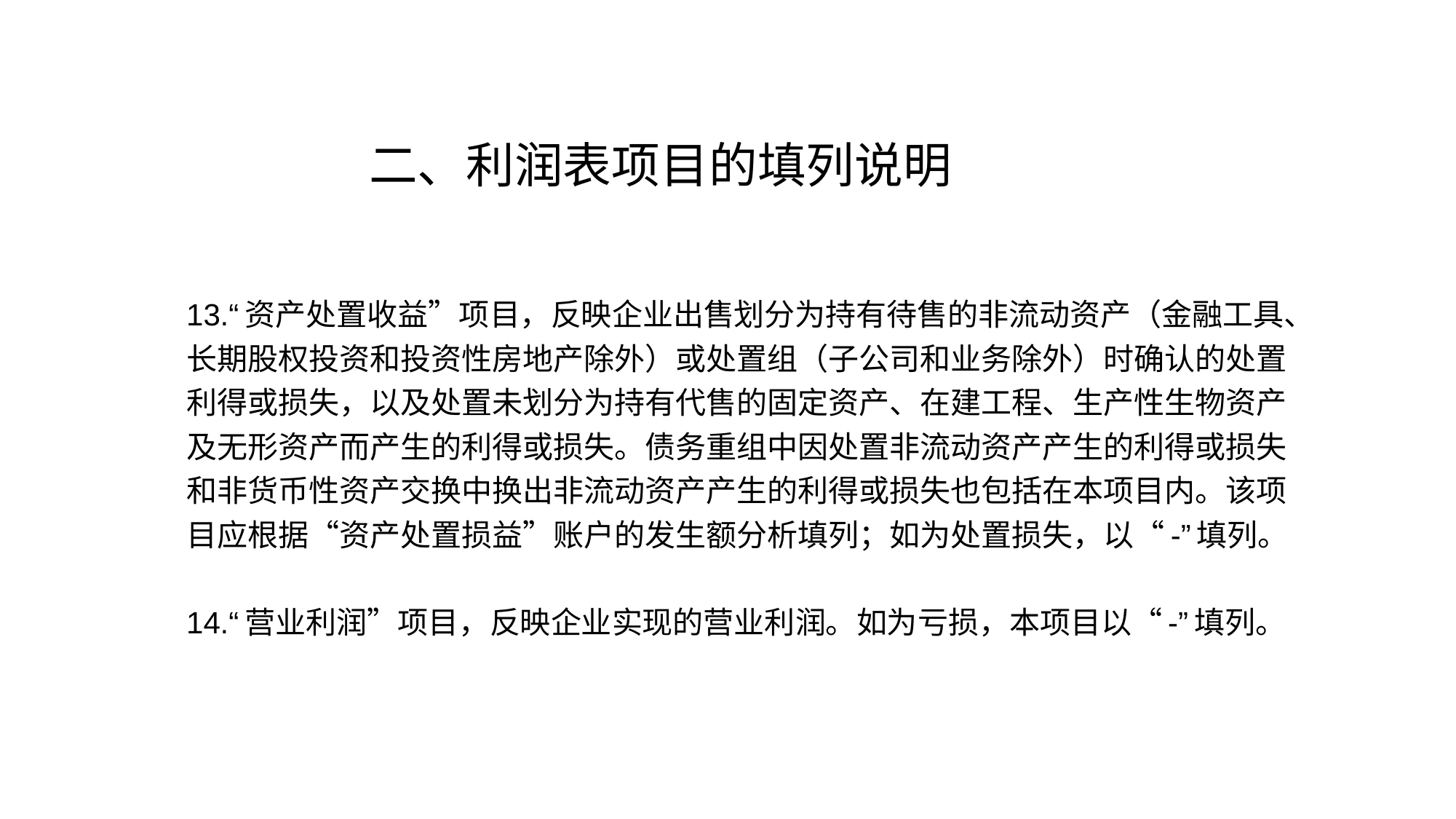

# 二、利润表项目的填列说明

13.“资产处置收益”项目，反映企业出售划分为持有待售的非流动资产（金融工具、长期股权投资和投资性房地产除外）或处置组（子公司和业务除外）时确认的处置利得或损失，以及处置未划分为持有代售的固定资产、在建工程、生产性生物资产及无形资产而产生的利得或损失。债务重组中因处置非流动资产产生的利得或损失和非货币性资产交换中换出非流动资产产生的利得或损失也包括在本项目内。该项目应根据“资产处置损益”账户的发生额分析填列；如为处置损失，以“-”填列。

14.“营业利润”项目，反映企业实现的营业利润。如为亏损，本项目以“-”填列。